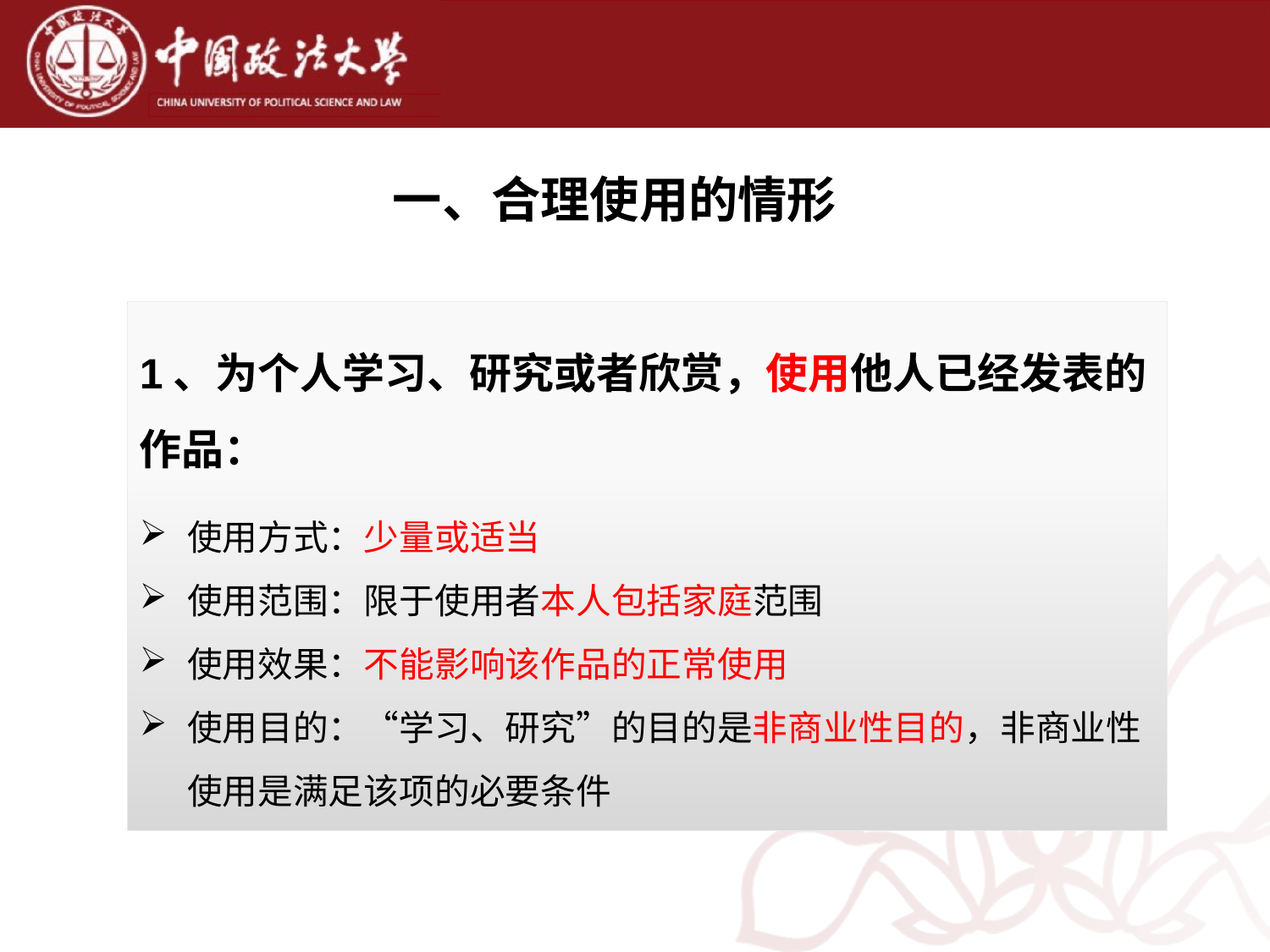

一、合理使用的情形
1、为个人学习、研究或者欣赏，使用他人已经发表的作品：
使用方式：少量或适当
使用范围：限于使用者本人包括家庭范围
使用效果：不能影响该作品的正常使用
使用目的：“学习、研究”的目的是非商业性目的，非商业性使用是满足该项的必要条件